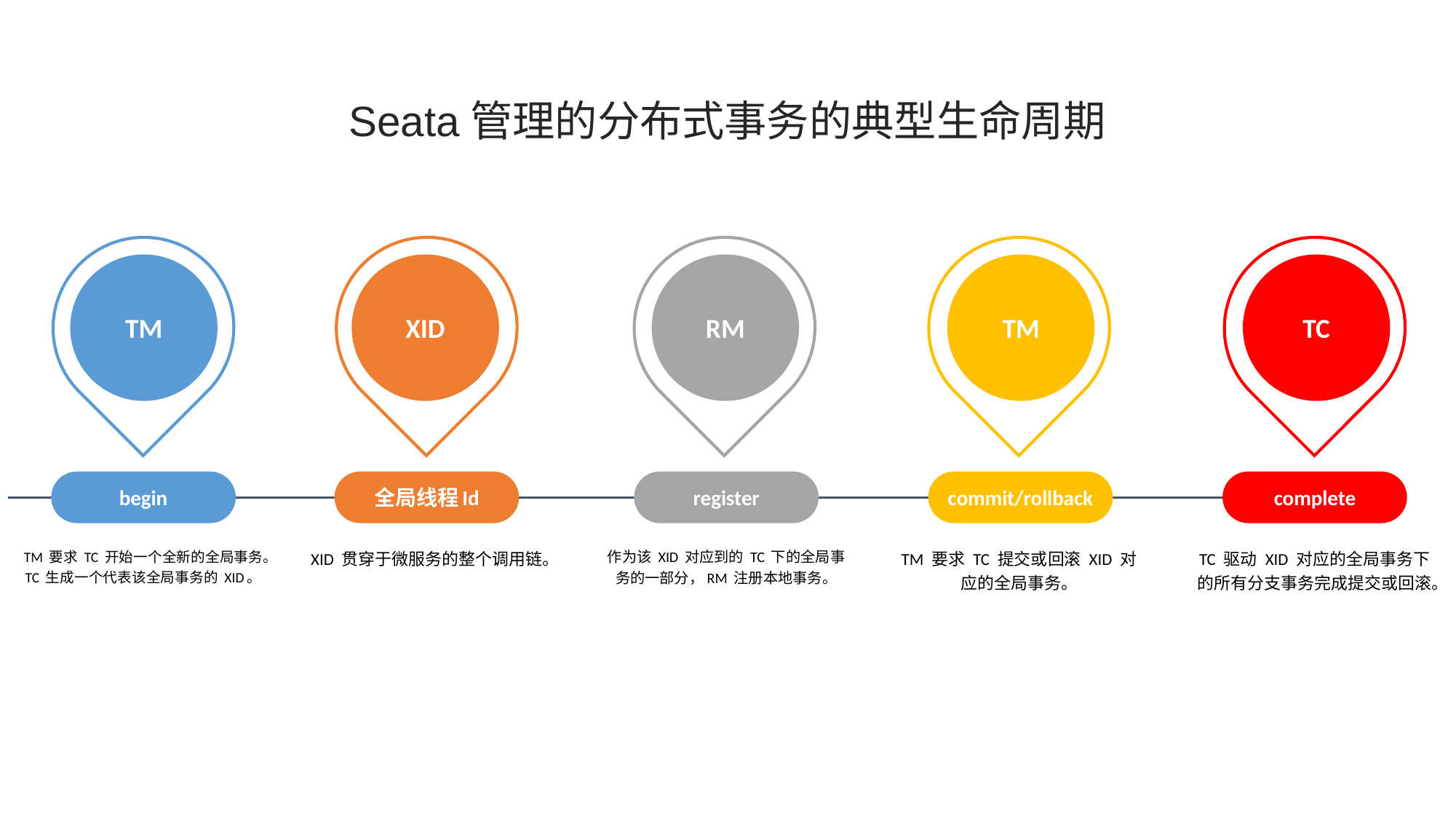

# Seata管理的分布式事务的典型生命周期

TM

XID

RM

TM
begin
全局线程Id
register
commit/rollback
TM 要求 TC 开始一个全新的全局事务。TC 生成一个代表该全局事务的 XID。
XID 贯穿于微服务的整个调用链。
作为该 XID 对应到的 TC 下的全局事务的一部分，RM 注册本地事务。
TM 要求 TC 提交或回滚 XID 对应的全局事务。

TC
complete
TC 驱动 XID 对应的全局事务下的所有分支事务完成提交或回滚。
11